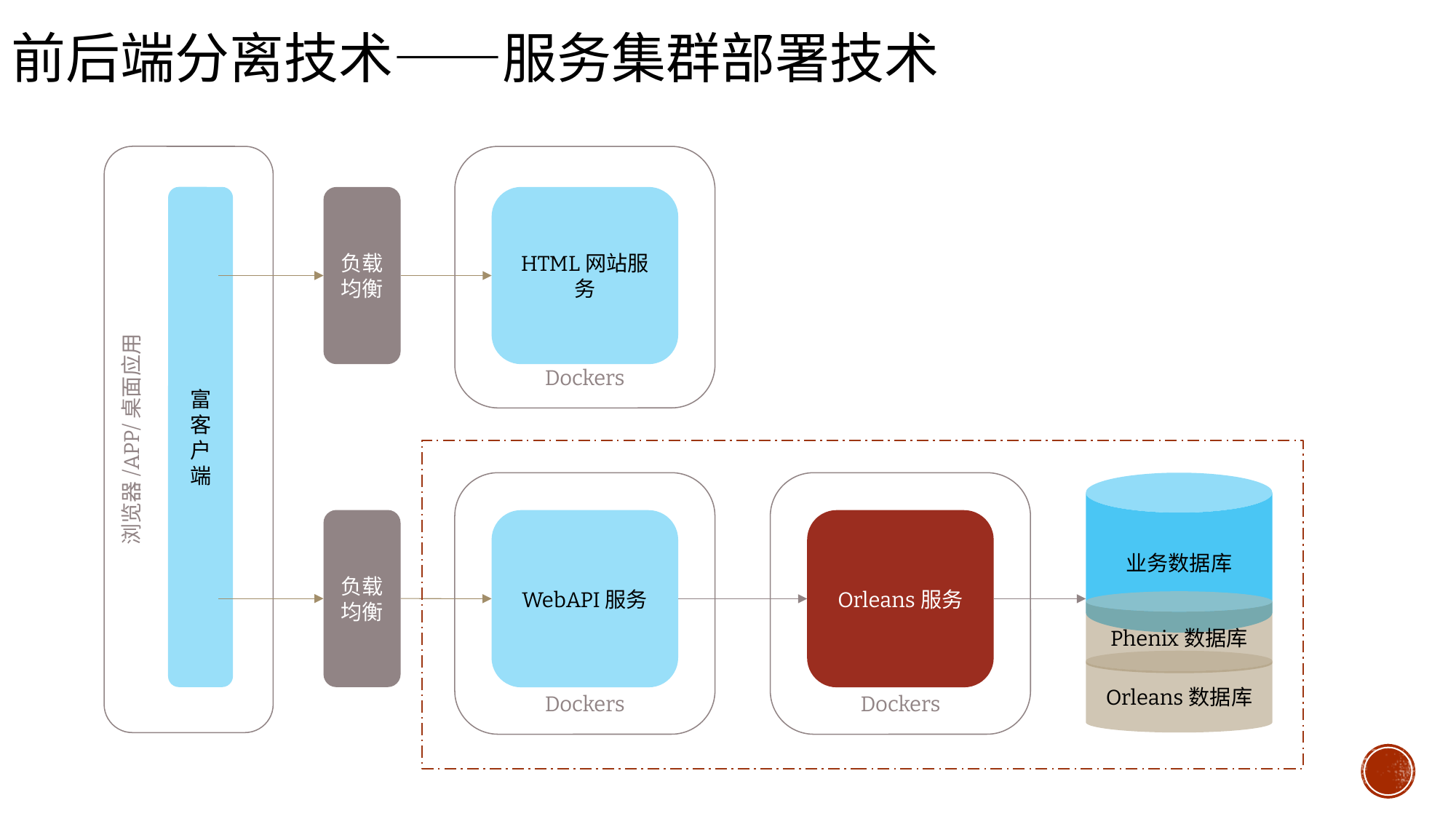

# 前后端分离技术——服务集群部署技术
浏览器/APP/桌面应用
Dockers
负载均衡
富客户端
HTML网站服务

Dockers
Dockers
业务数据库
负载均衡
WebAPI服务
Orleans服务
Phenix数据库
Orleans数据库